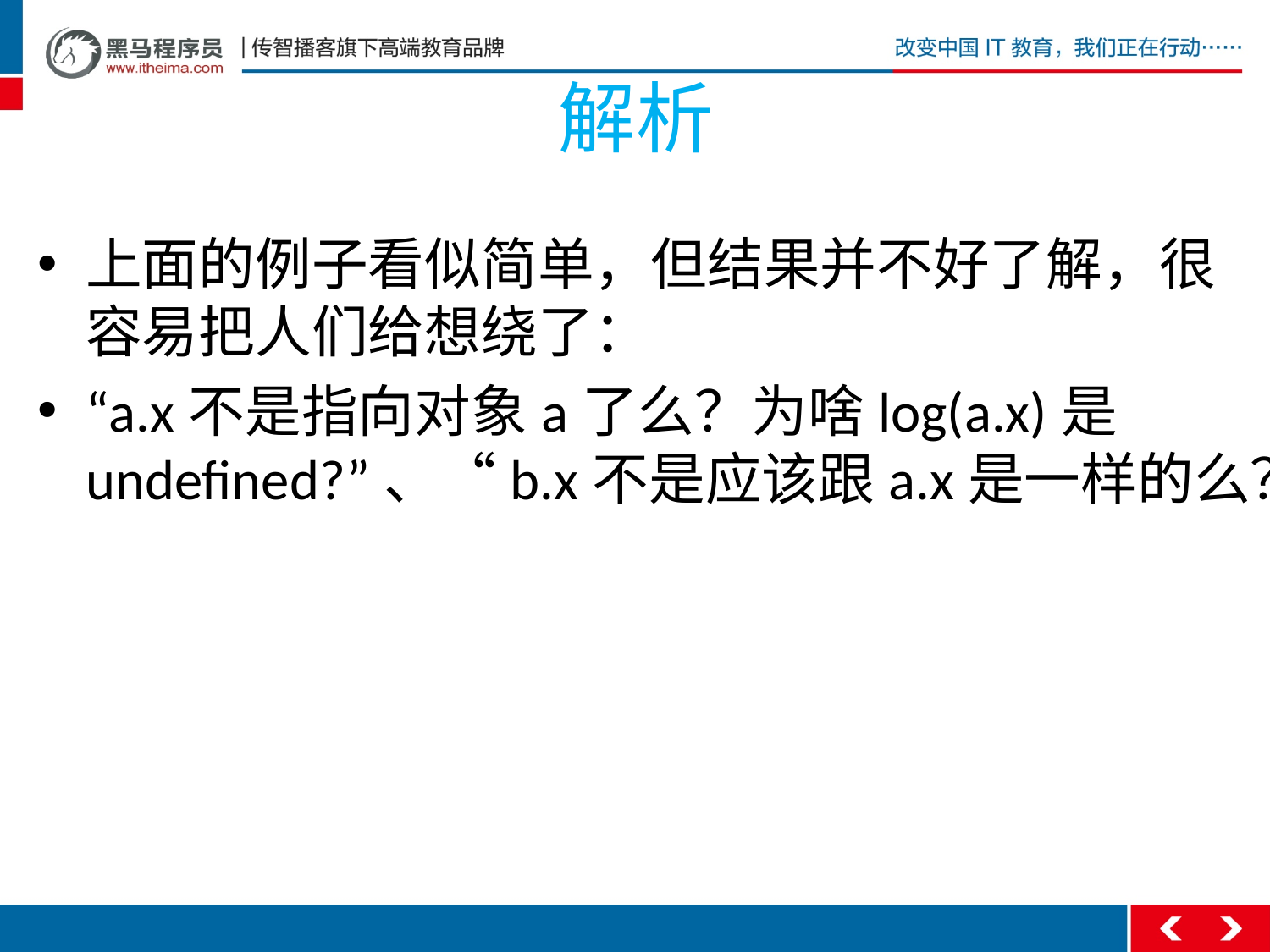

# 解析
上面的例子看似简单，但结果并不好了解，很容易把人们给想绕了：
“a.x不是指向对象a了么？为啥log(a.x)是undefined?”、“b.x不是应该跟a.x是一样的么？